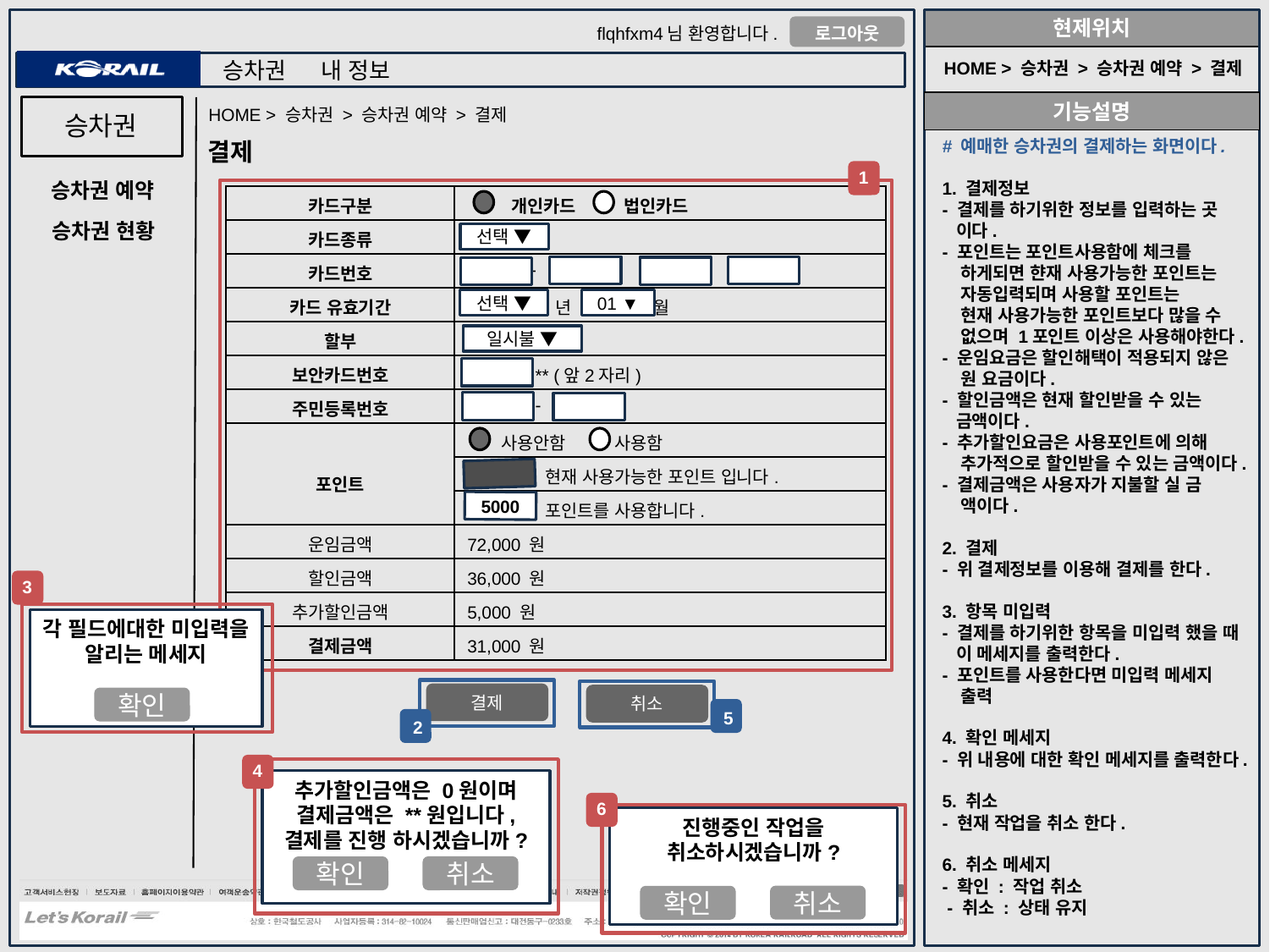

HOME > 승차권 > 승차권 예약 > 결제
HOME > 승차권 > 승차권 예약 > 결제
승차권
# 예매한 승차권의 결제하는 화면이다.

1. 결제정보
- 결제를 하기위한 정보를 입력하는 곳
  이다.
- 포인트는 포인트사용함에 체크를
   하게되면 햔재 사용가능한 포인트는
   자동입력되며 사용할 포인트는
   현재 사용가능한 포인트보다 많을 수
   없으며 1포인트 이상은 사용해야한다.
- 운임요금은 할인해택이 적용되지 않은
   원 요금이다.
- 할인금액은 현재 할인받을 수 있는
  금액이다.
- 추가할인요금은 사용포인트에 의해
   추가적으로 할인받을 수 있는 금액이다.
- 결제금액은 사용자가 지불할 실 금
   액이다.

2. 결제
- 위 결제정보를 이용해 결제를 한다.

3. 항목 미입력
- 결제를 하기위한 항목을 미입력 했을 때
  이 메세지를 출력한다.
- 포인트를 사용한다면 미입력 메세지
   출력

4. 확인 메세지
- 위 내용에 대한 확인 메세지를 출력한다.

5. 취소
- 현재 작업을 취소 한다.

6. 취소 메세지
- 확인 : 작업 취소
 - 취소 : 상태 유지
결제
1

승차권 예약

| 카드구분 | 개인카드 법인카드 |
| --- | --- |
| 카드종류 |  |
| 카드번호 | - - - |
| 카드 유효기간 | 년 월 |
| 할부 |  |
| 보안카드번호 | \*\* (앞2자리) |
| 주민등록번호 | - |
| 포인트 | 사용안함 사용함 |
|  | 현재 사용가능한 포인트 입니다. |
|  | 포인트를 사용합니다. |
| 운임금액 | 72,000 원 |
| 할인금액 | 36,000 원 |
| 추가할인금액 | 5,000 원 |
| 결제금액 | 31,000 원 |

승차권 현황
선택 ▼

01 ▼
선택 ▼
일시불 ▼

5000
3

각 필드에대한 미입력을 알리는 메세지

결제
취소
확인

5

2
4

추가할인금액은 0원이며 결제금액은 **원입니다, 결제를 진행 하시겠습니까?
6

진행중인 작업을 취소하시겠습니까?
취소
확인
취소
확인